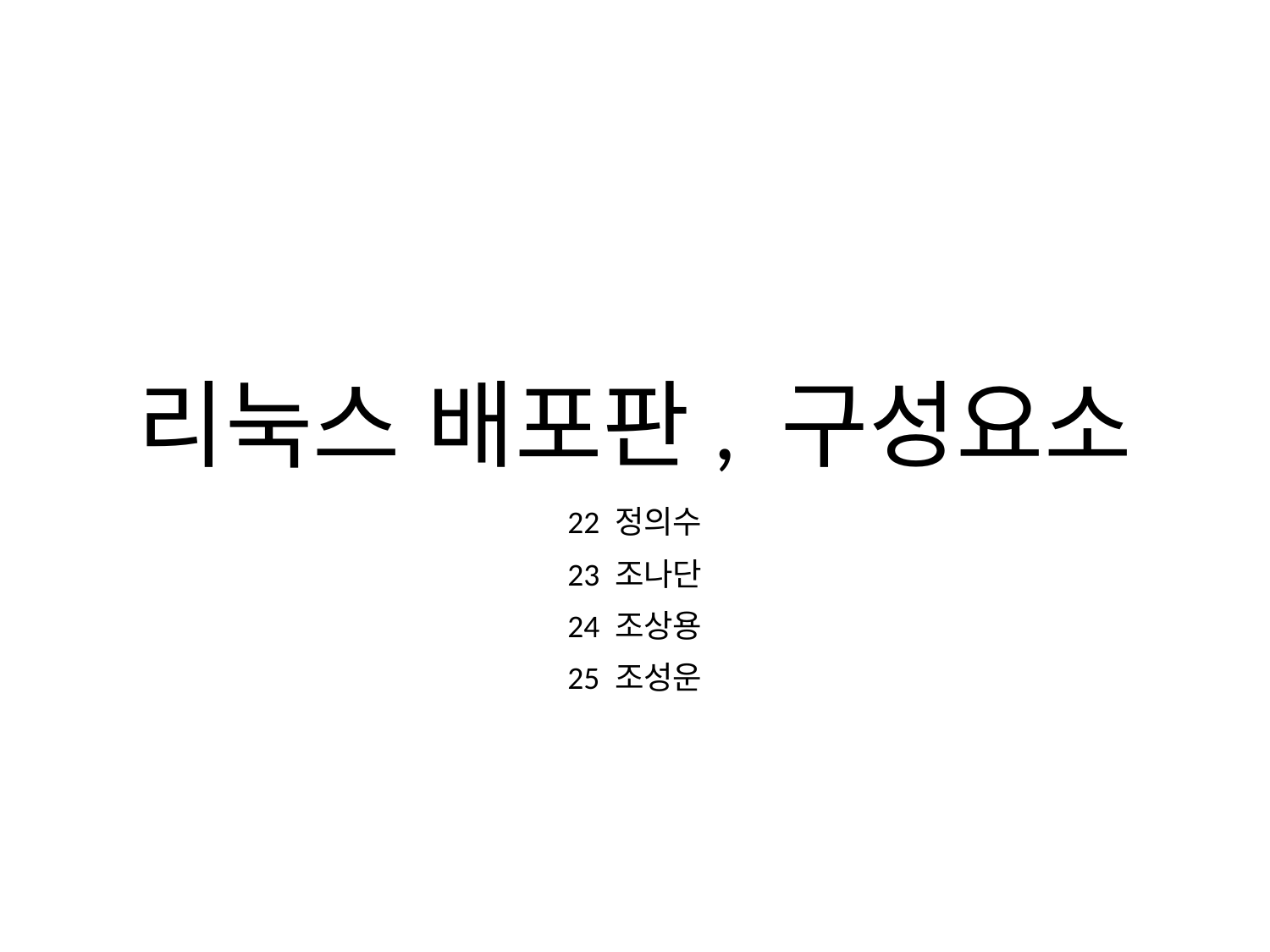

# 리눅스 배포판, 구성요소
22 정의수
23 조나단
24 조상용
25 조성운